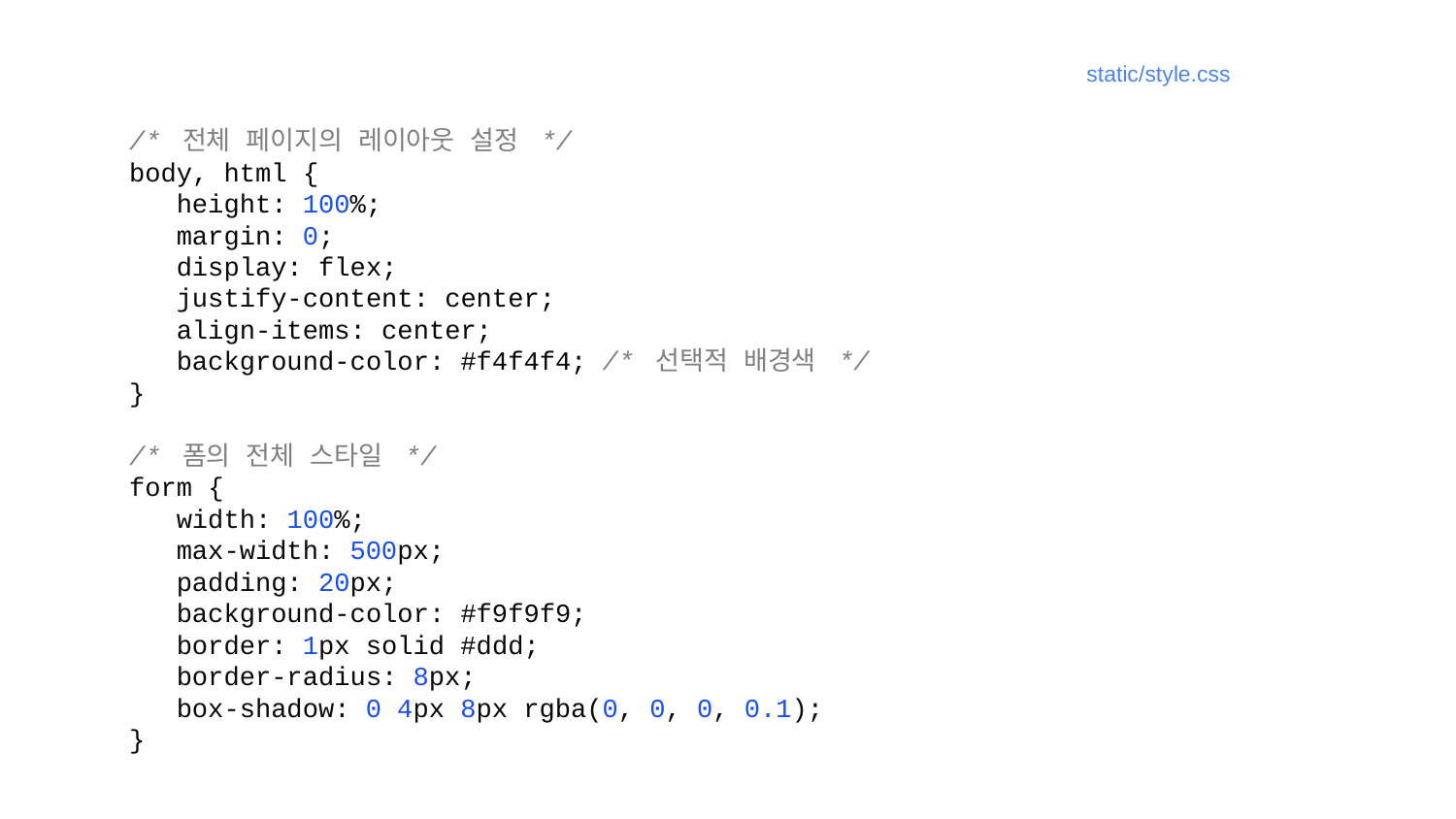

static/style.css

/* 전체 페이지의 레이아웃 설정 */
body, html {
   height: 100%;
   margin: 0;
   display: flex;
   justify-content: center;
   align-items: center;
   background-color: #f4f4f4; /* 선택적 배경색 */
}

/* 폼의 전체 스타일 */
form {
   width: 100%;
   max-width: 500px;
   padding: 20px;
   background-color: #f9f9f9;
   border: 1px solid #ddd;
   border-radius: 8px;
   box-shadow: 0 4px 8px rgba(0, 0, 0, 0.1);
}